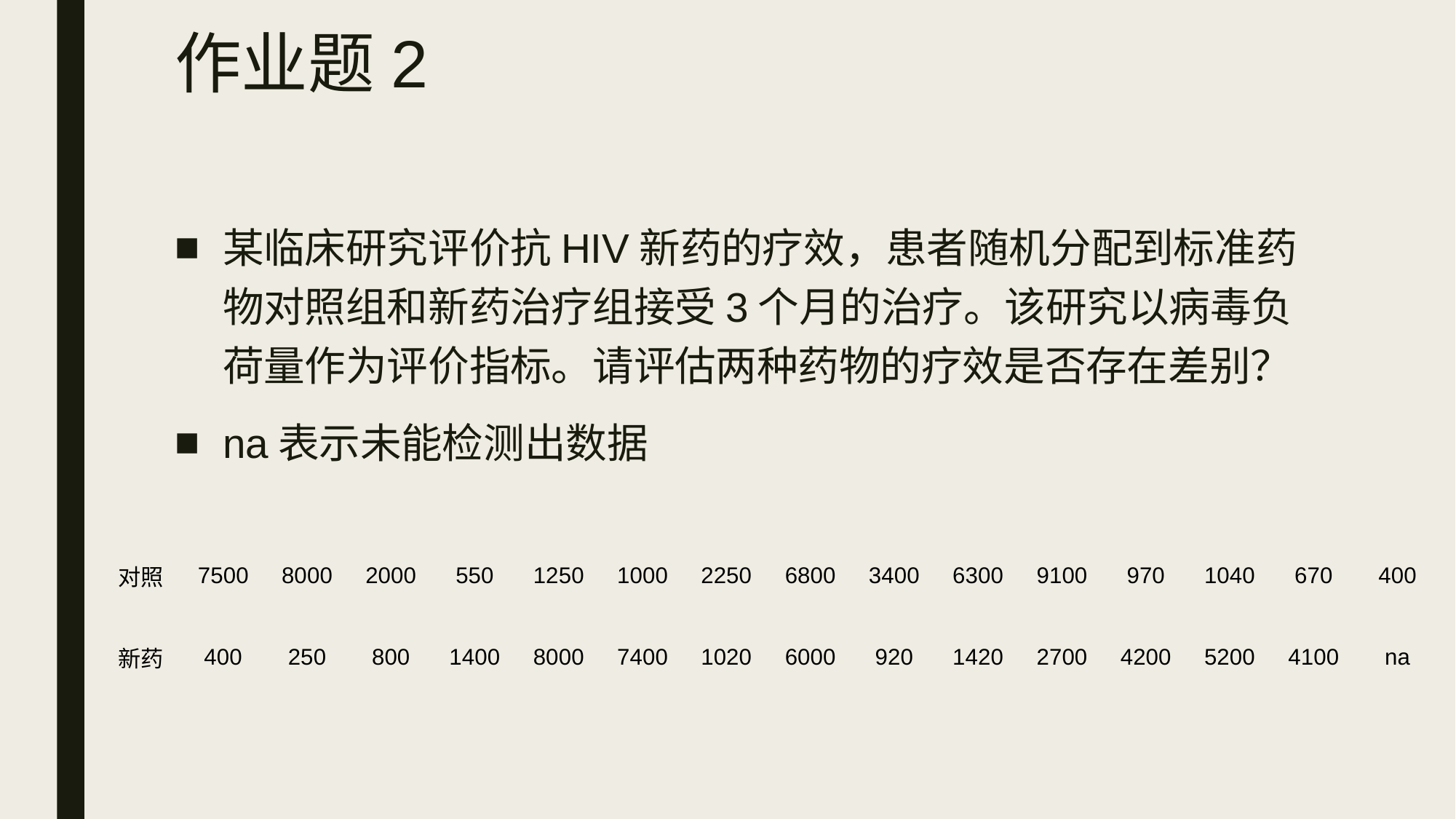

# 作业题2
某临床研究评价抗HIV新药的疗效，患者随机分配到标准药物对照组和新药治疗组接受3个月的治疗。该研究以病毒负荷量作为评价指标。请评估两种药物的疗效是否存在差别？
na表示未能检测出数据
| 对照 | 7500 | 8000 | 2000 | 550 | 1250 | 1000 | 2250 | 6800 | 3400 | 6300 | 9100 | 970 | 1040 | 670 | 400 |
| --- | --- | --- | --- | --- | --- | --- | --- | --- | --- | --- | --- | --- | --- | --- | --- |
| 新药 | 400 | 250 | 800 | 1400 | 8000 | 7400 | 1020 | 6000 | 920 | 1420 | 2700 | 4200 | 5200 | 4100 | na |